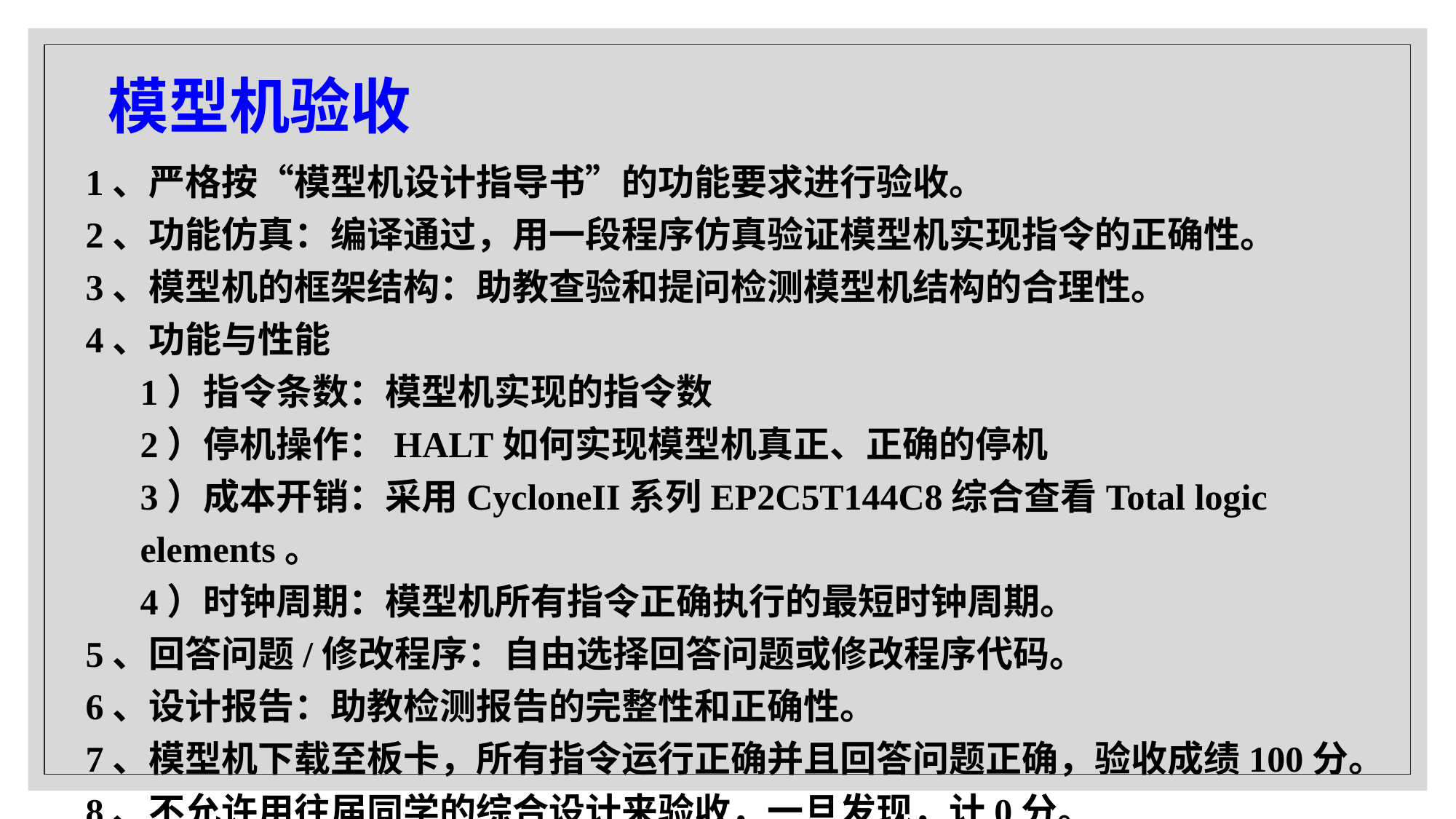

模型机验收
1、严格按“模型机设计指导书”的功能要求进行验收。
2、功能仿真：编译通过，用一段程序仿真验证模型机实现指令的正确性。
3、模型机的框架结构：助教查验和提问检测模型机结构的合理性。
4、功能与性能
1）指令条数：模型机实现的指令数
2）停机操作：HALT如何实现模型机真正、正确的停机
3）成本开销：采用CycloneII系列EP2C5T144C8综合查看Total logic elements。
4）时钟周期：模型机所有指令正确执行的最短时钟周期。
5、回答问题/修改程序：自由选择回答问题或修改程序代码。
6、设计报告：助教检测报告的完整性和正确性。
7、模型机下载至板卡，所有指令运行正确并且回答问题正确，验收成绩100分。
8、不允许用往届同学的综合设计来验收，一旦发现，计0分。